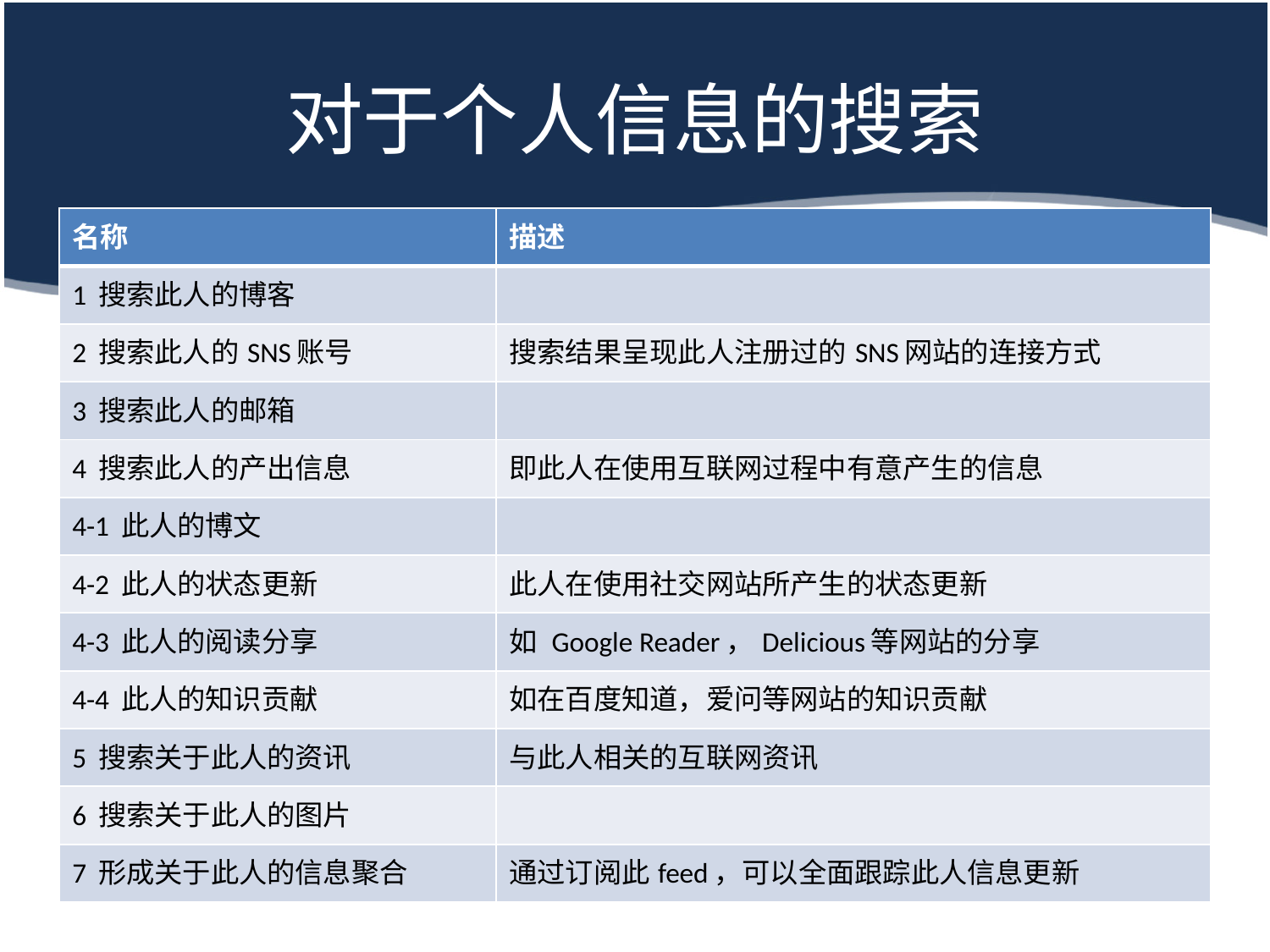

# 对于个人信息的搜索
| 名称 | 描述 |
| --- | --- |
| 1 搜索此人的博客 |  |
| 2 搜索此人的SNS账号 | 搜索结果呈现此人注册过的SNS网站的连接方式 |
| 3 搜索此人的邮箱 |  |
| 4 搜索此人的产出信息 | 即此人在使用互联网过程中有意产生的信息 |
| 4-1 此人的博文 |  |
| 4-2 此人的状态更新 | 此人在使用社交网站所产生的状态更新 |
| 4-3 此人的阅读分享 | 如 Google Reader，Delicious等网站的分享 |
| 4-4 此人的知识贡献 | 如在百度知道，爱问等网站的知识贡献 |
| 5 搜索关于此人的资讯 | 与此人相关的互联网资讯 |
| 6 搜索关于此人的图片 |  |
| 7 形成关于此人的信息聚合 | 通过订阅此feed，可以全面跟踪此人信息更新 |